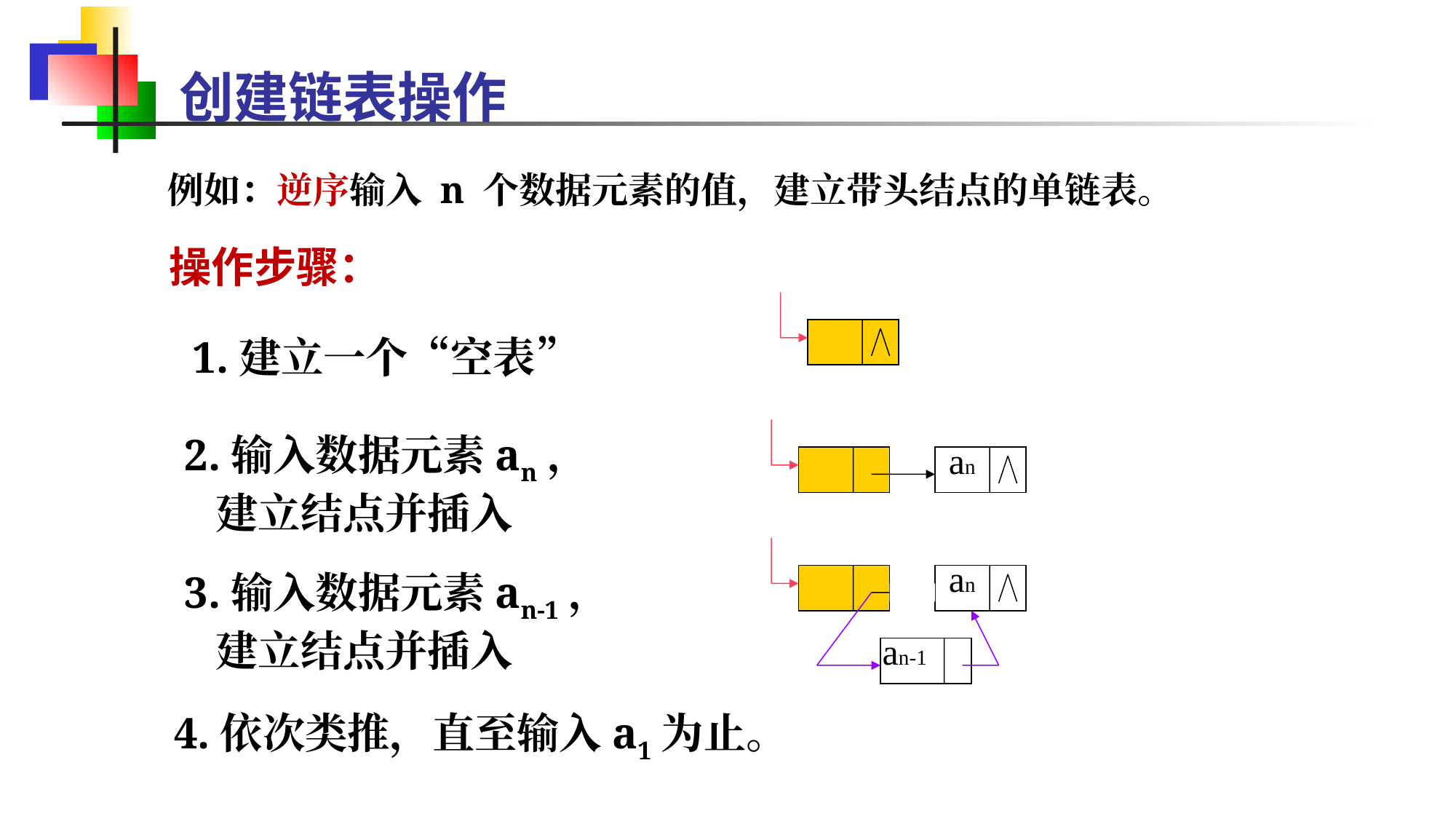

创建链表操作
例如：逆序输入 n 个数据元素的值，建立带头结点的单链表。
操作步骤：

1.建立一个“空表”

2.输入数据元素an，
  建立结点并插入
an

an
3.输入数据元素an-1，
  建立结点并插入

an-1

4.依次类推，直至输入a1为止。